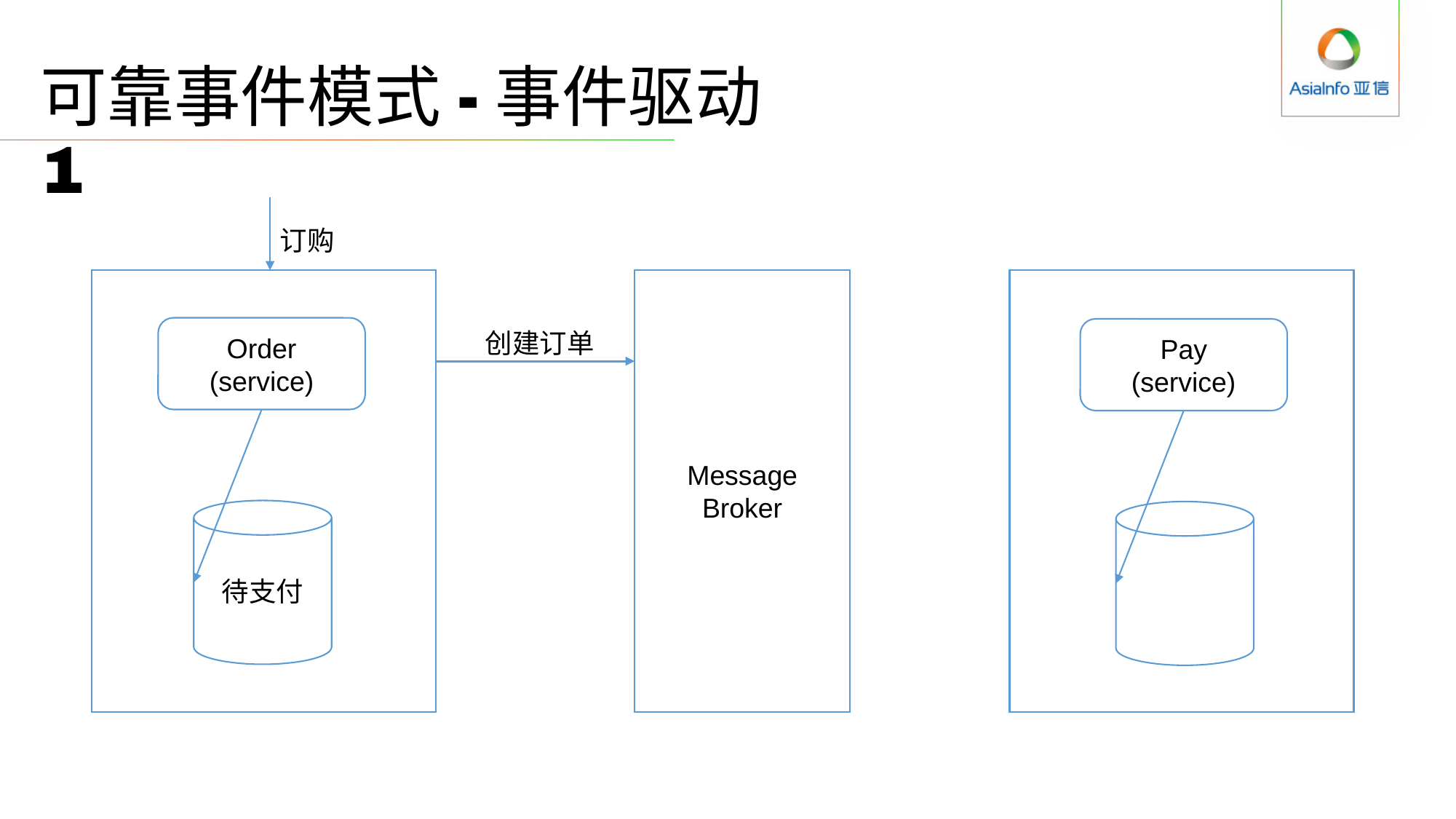

# 可靠事件模式-事件驱动1
订购

Message Broker

Order
(service)
Pay
(service)
创建订单
待支付